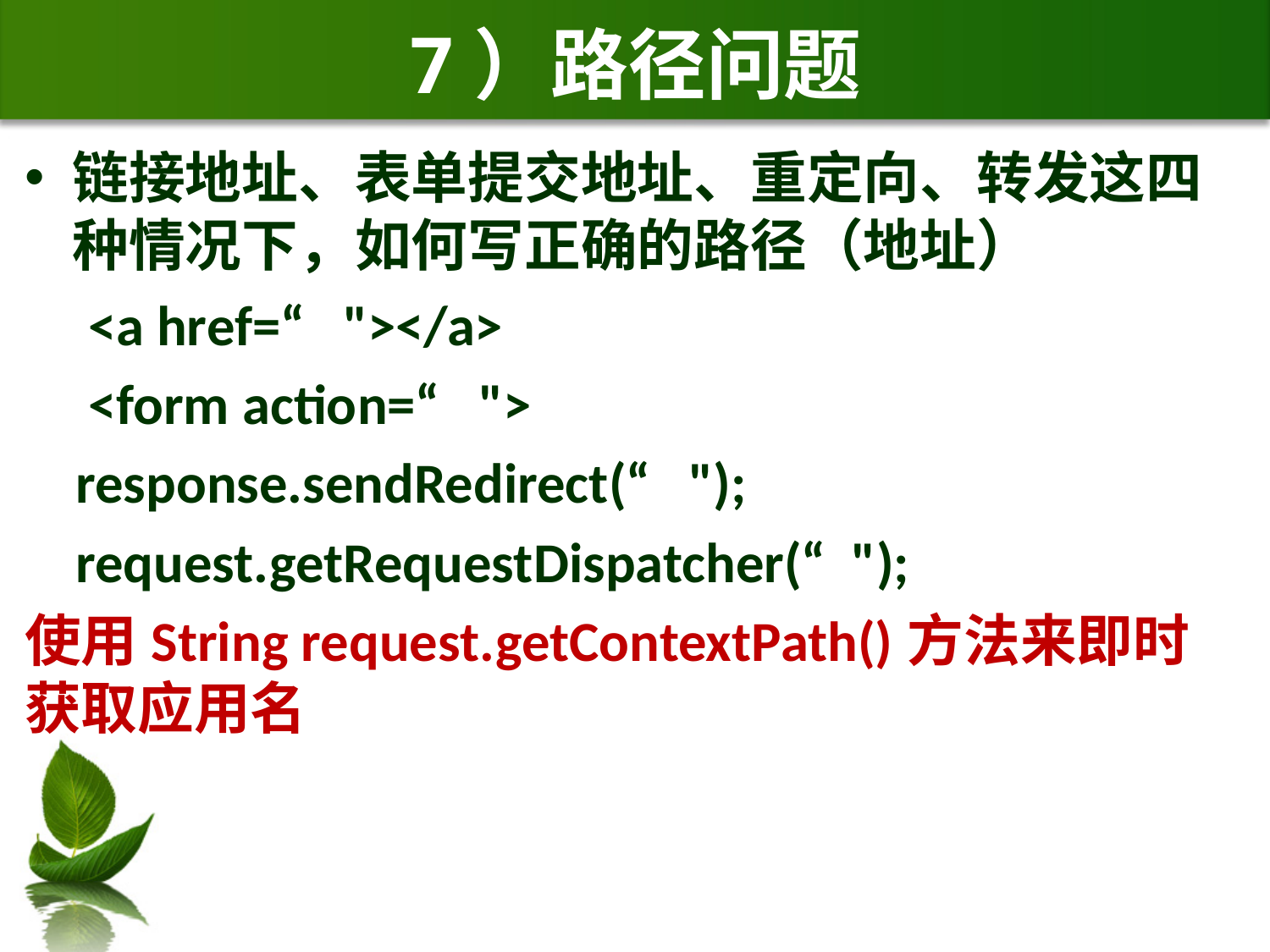

# 7）路径问题
链接地址、表单提交地址、重定向、转发这四种情况下，如何写正确的路径（地址）
     <a href=“   "></a>
     <form action=“   ">
    response.sendRedirect(“   ");
    request.getRequestDispatcher(“  ");
使用String request.getContextPath()方法来即时获取应用名